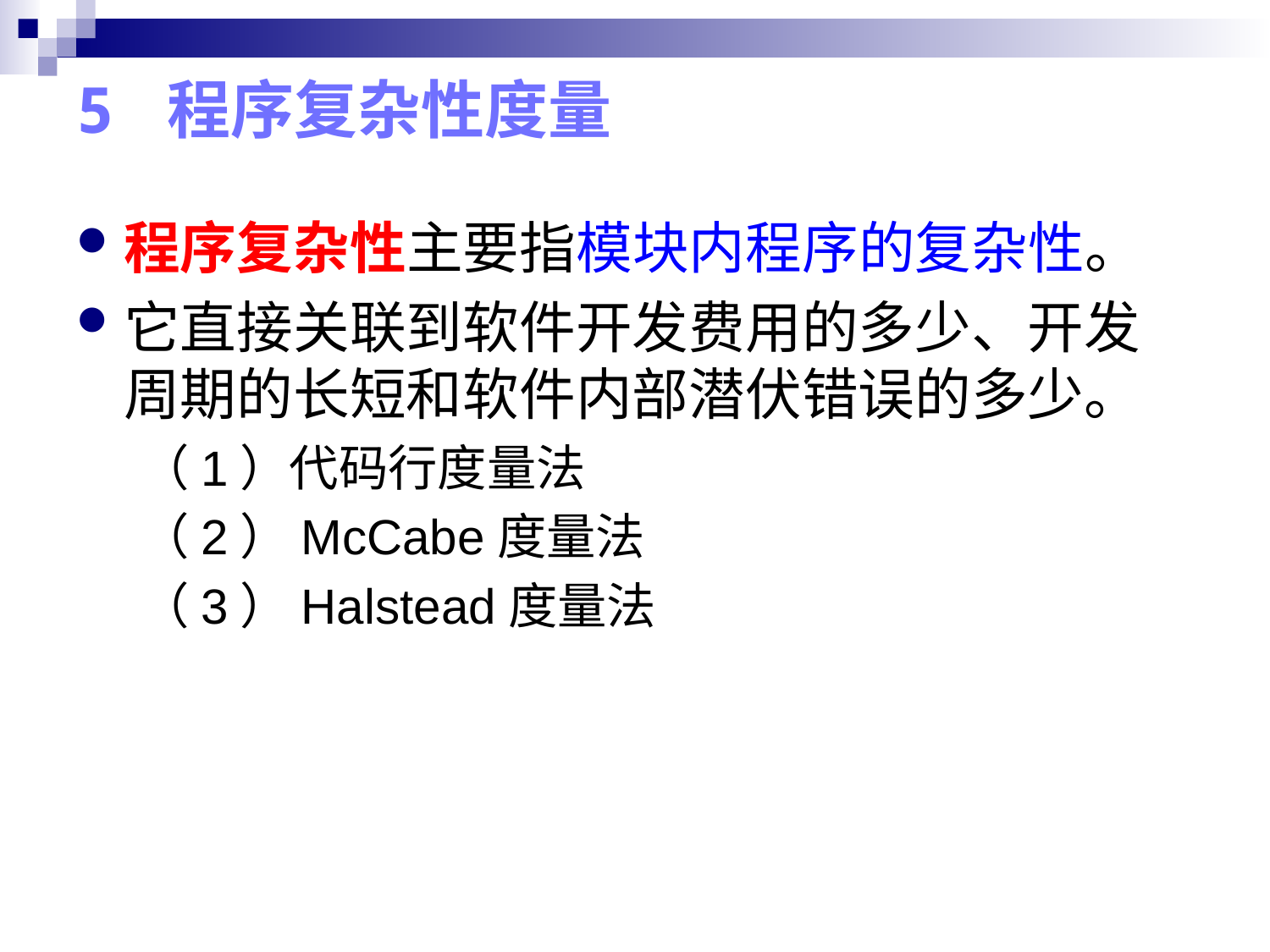

# 5 程序复杂性度量
程序复杂性主要指模块内程序的复杂性。
它直接关联到软件开发费用的多少、开发周期的长短和软件内部潜伏错误的多少。
（1）代码行度量法
（2）McCabe度量法
（3）Halstead度量法

22